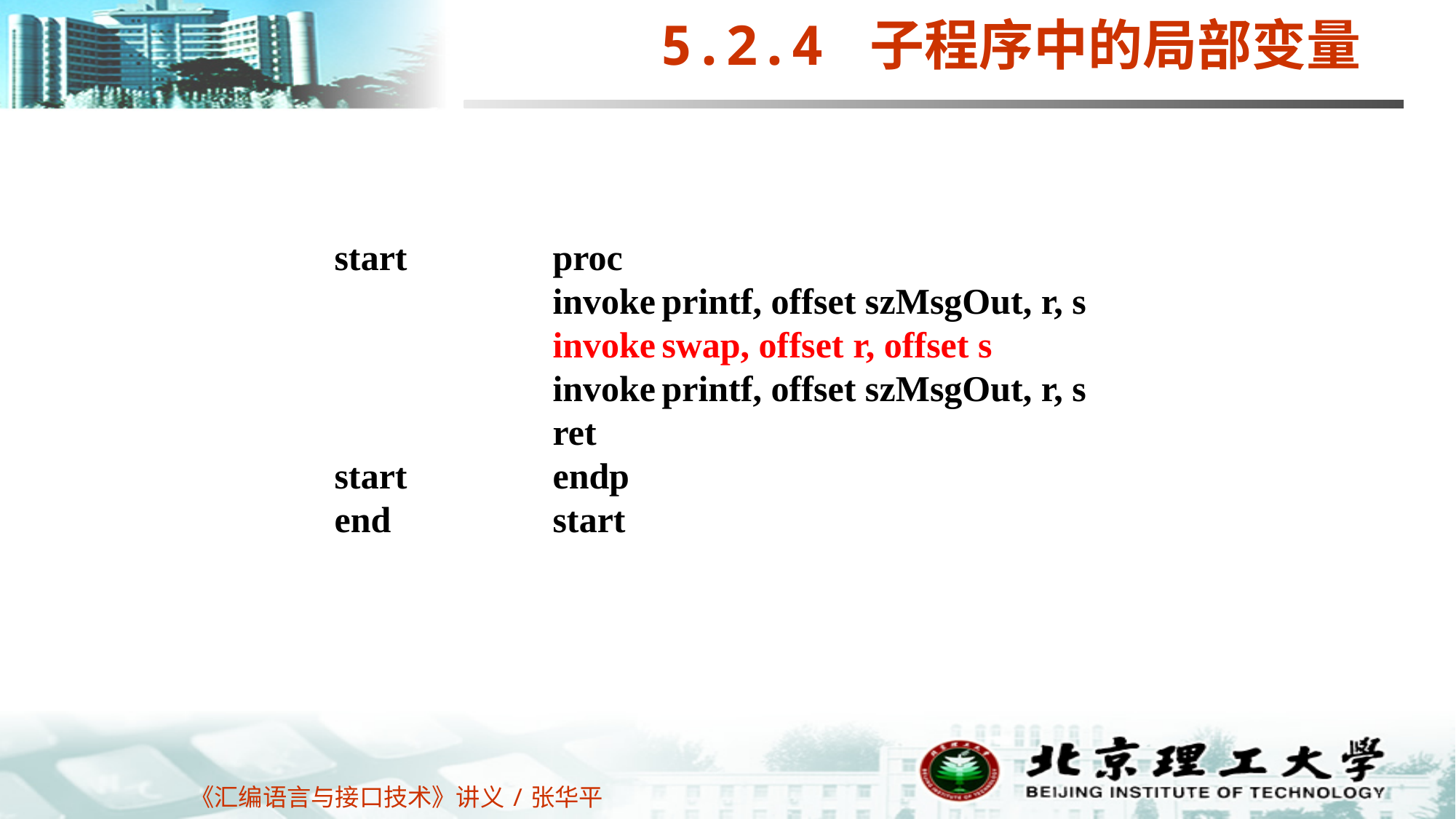

5.2.4 子程序中的局部变量

start		proc
		invoke	printf, offset szMsgOut, r, s
		invoke	swap, offset r, offset s
		invoke	printf, offset szMsgOut, r, s
		ret
start		endp
end		start